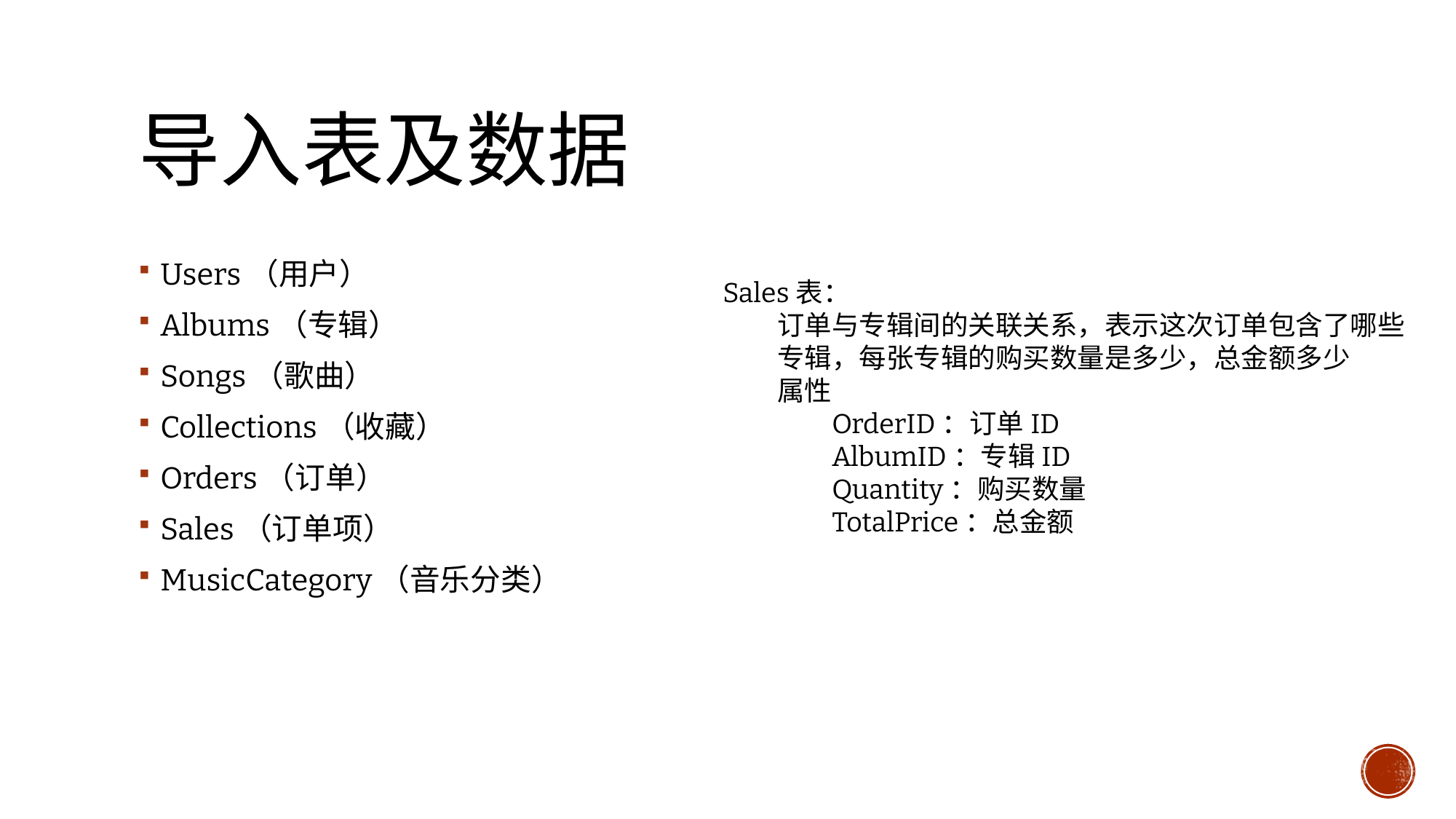

# 导入表及数据
Users（用户）
Albums（专辑）
Songs（歌曲）
Collections（收藏）
Orders（订单）
Sales（订单项）
MusicCategory（音乐分类）
Sales表：
订单与专辑间的关联关系，表示这次订单包含了哪些专辑，每张专辑的购买数量是多少，总金额多少
属性
OrderID：订单ID
AlbumID：专辑ID
Quantity：购买数量
TotalPrice：总金额